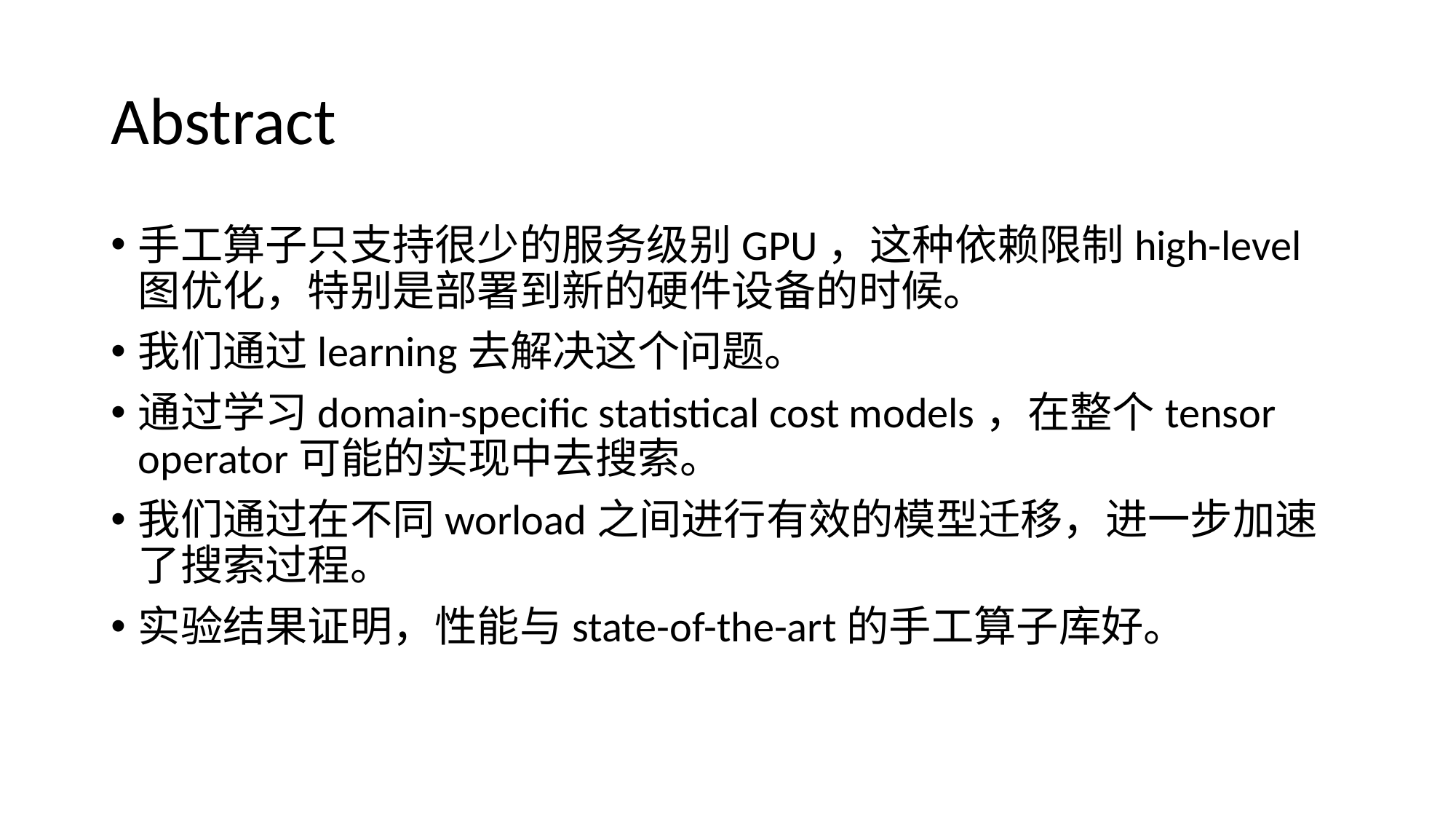

# Abstract
手工算子只支持很少的服务级别GPU，这种依赖限制high-level 图优化，特别是部署到新的硬件设备的时候。
我们通过learning去解决这个问题。
通过学习domain-specific statistical cost models，在整个tensor operator可能的实现中去搜索。
我们通过在不同worload之间进行有效的模型迁移，进一步加速了搜索过程。
实验结果证明，性能与state-of-the-art的手工算子库好。